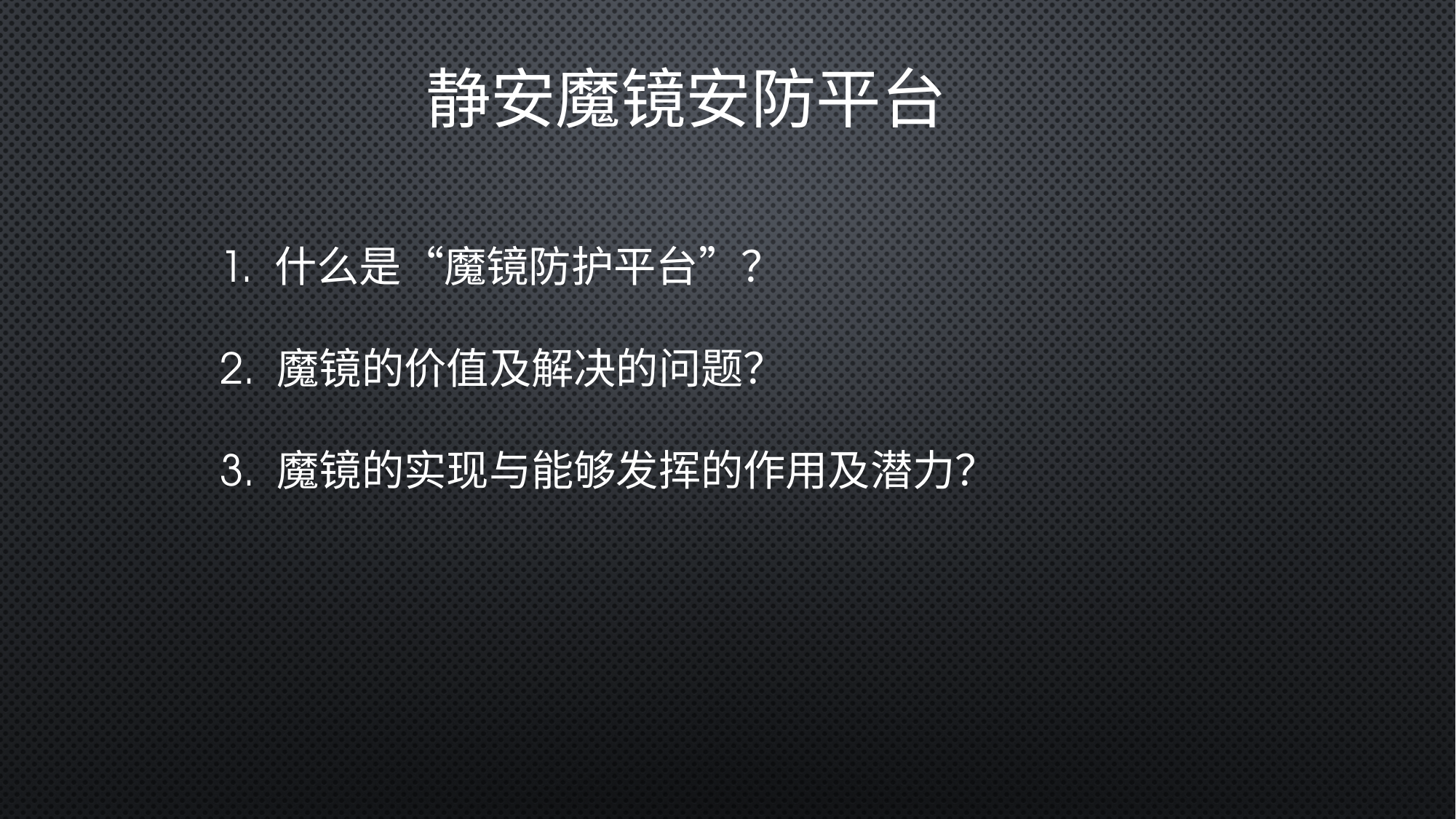

静安魔镜安防平台
# 1. 什么是“魔镜防护平台”？ 2. 魔镜的价值及解决的问题？ 3. 魔镜的实现与能够发挥的作用及潜力？